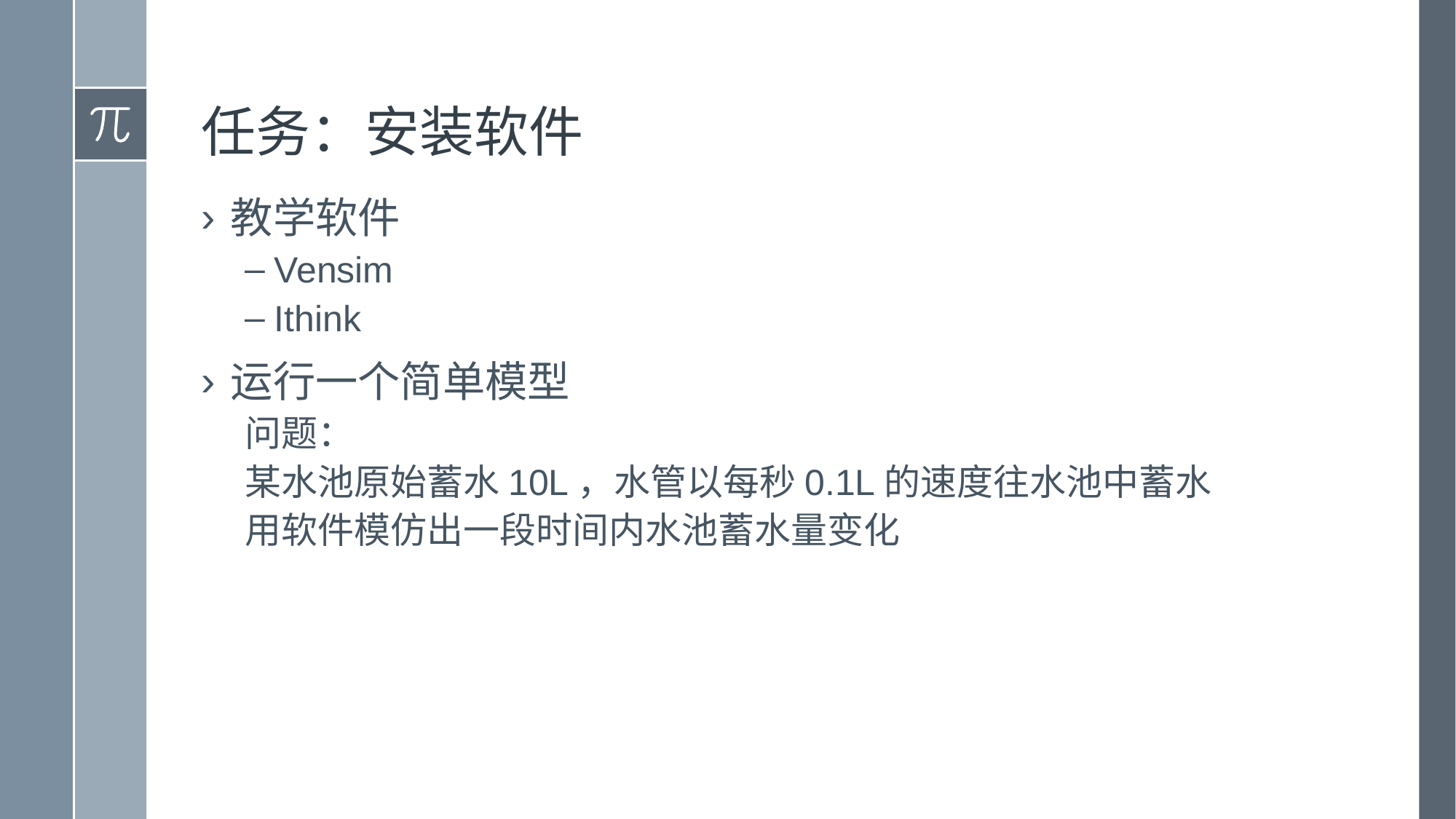

# 任务：安装软件
教学软件
Vensim
Ithink
运行一个简单模型
问题：
某水池原始蓄水10L，水管以每秒0.1L的速度往水池中蓄水
用软件模仿出一段时间内水池蓄水量变化